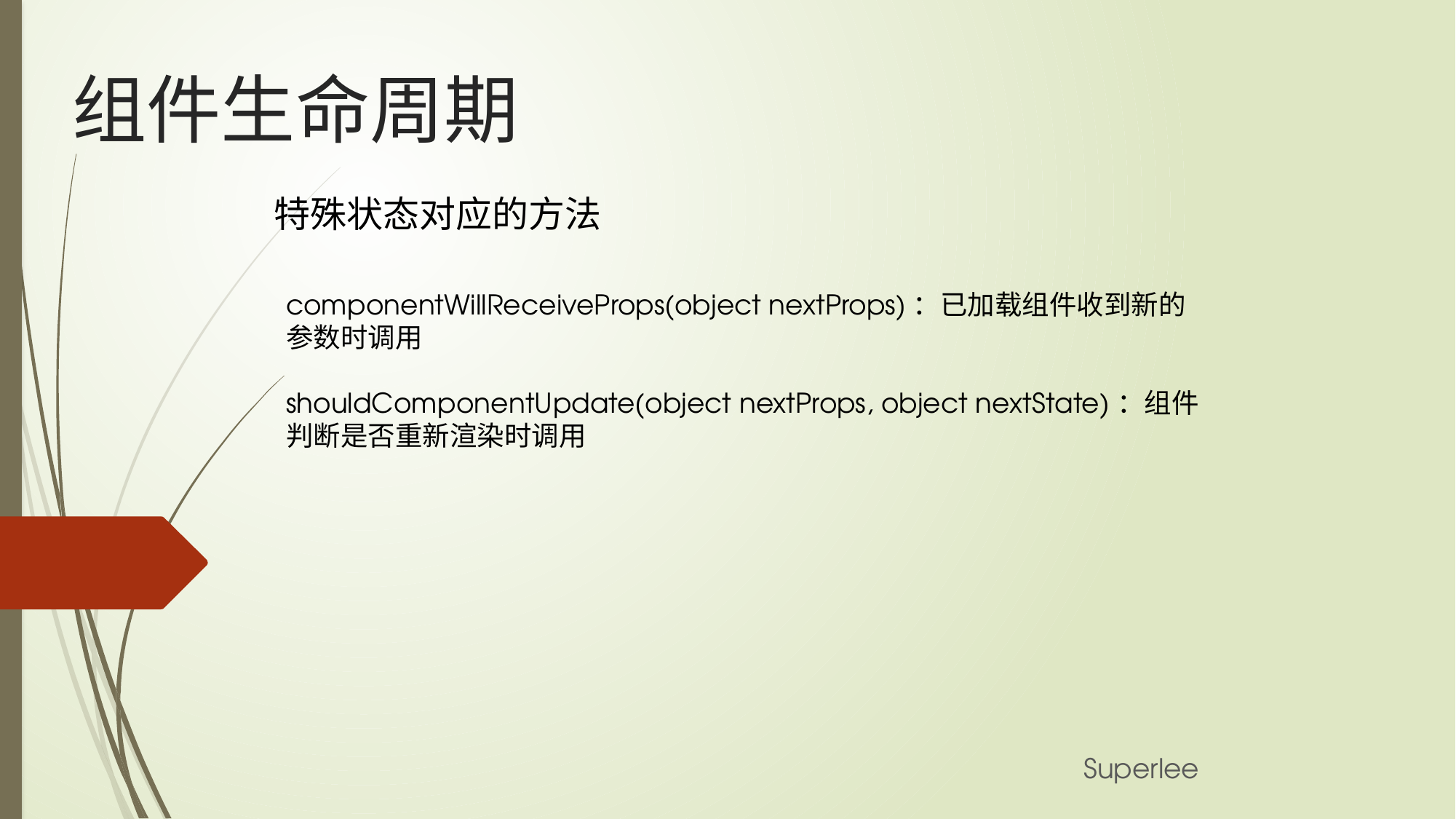

组件生命周期
特殊状态对应的方法
componentWillReceiveProps(object nextProps)：已加载组件收到新的参数时调用

shouldComponentUpdate(object nextProps, object nextState)：组件判断是否重新渲染时调用
Superlee